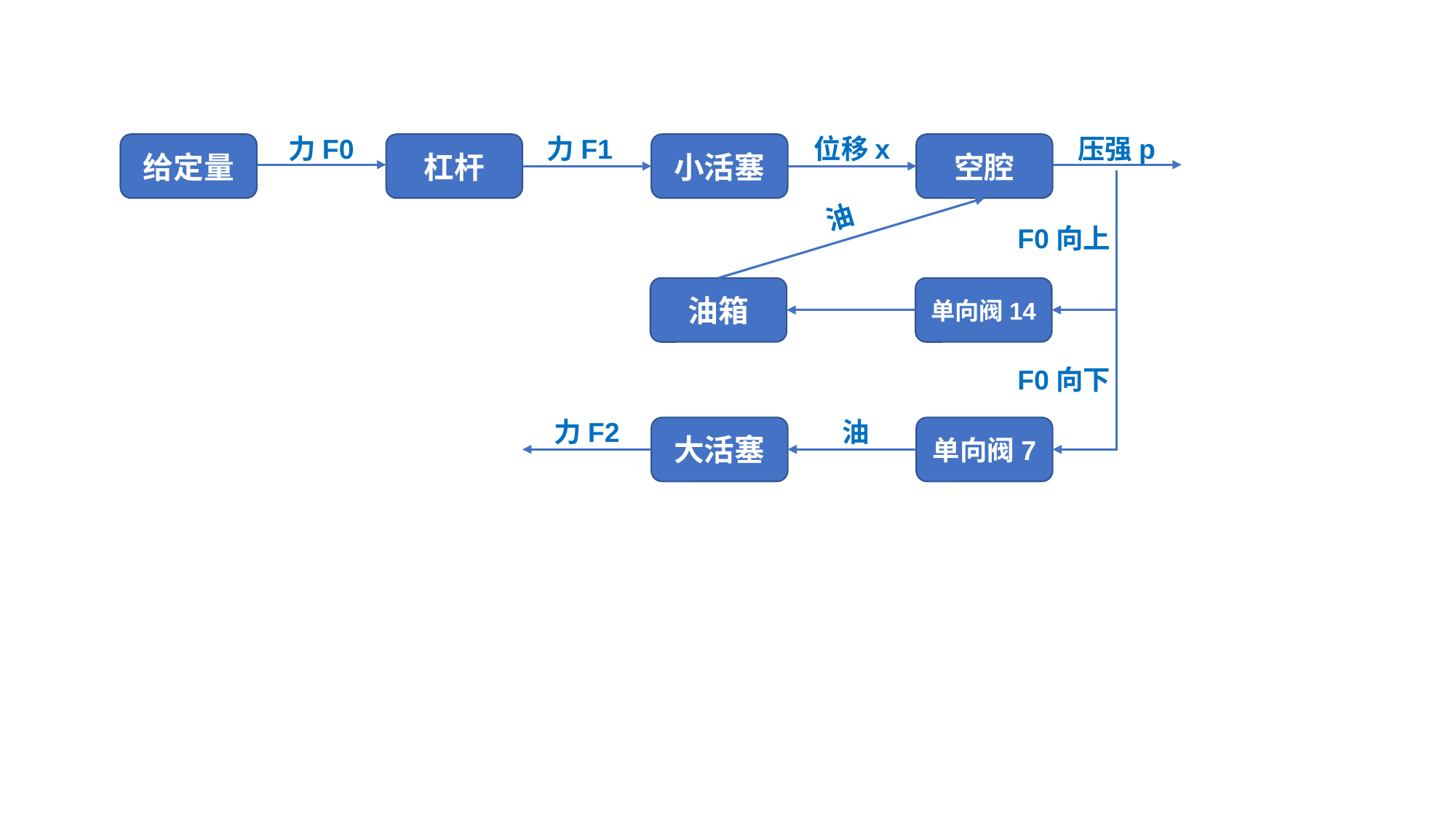

力F0
力F1
位移x
压强p
给定量
杠杆
小活塞
空腔
油
F0向上
单向阀14
油箱
F0向下
力F2
油
大活塞
单向阀7